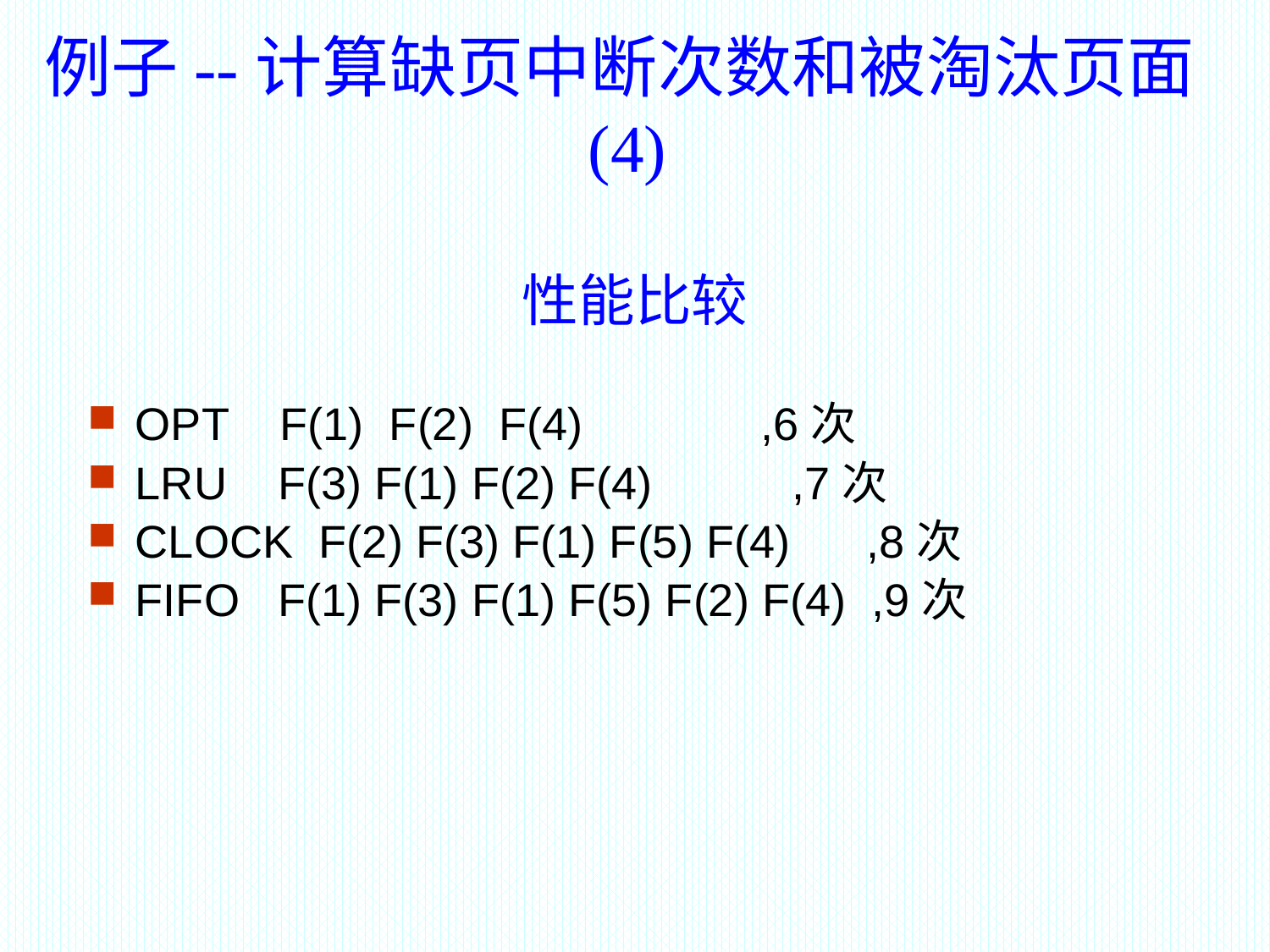

例子--计算缺页中断次数和被淘汰页面(4)
性能比较

OPT    F(1)  F(2)  F(4)              ,6次
LRU    F(3) F(1) F(2) F(4)           ,7次
CLOCK  F(2) F(3) F(1) F(5) F(4)      ,8次
FIFO   F(1) F(3) F(1) F(5) F(2) F(4)  ,9次